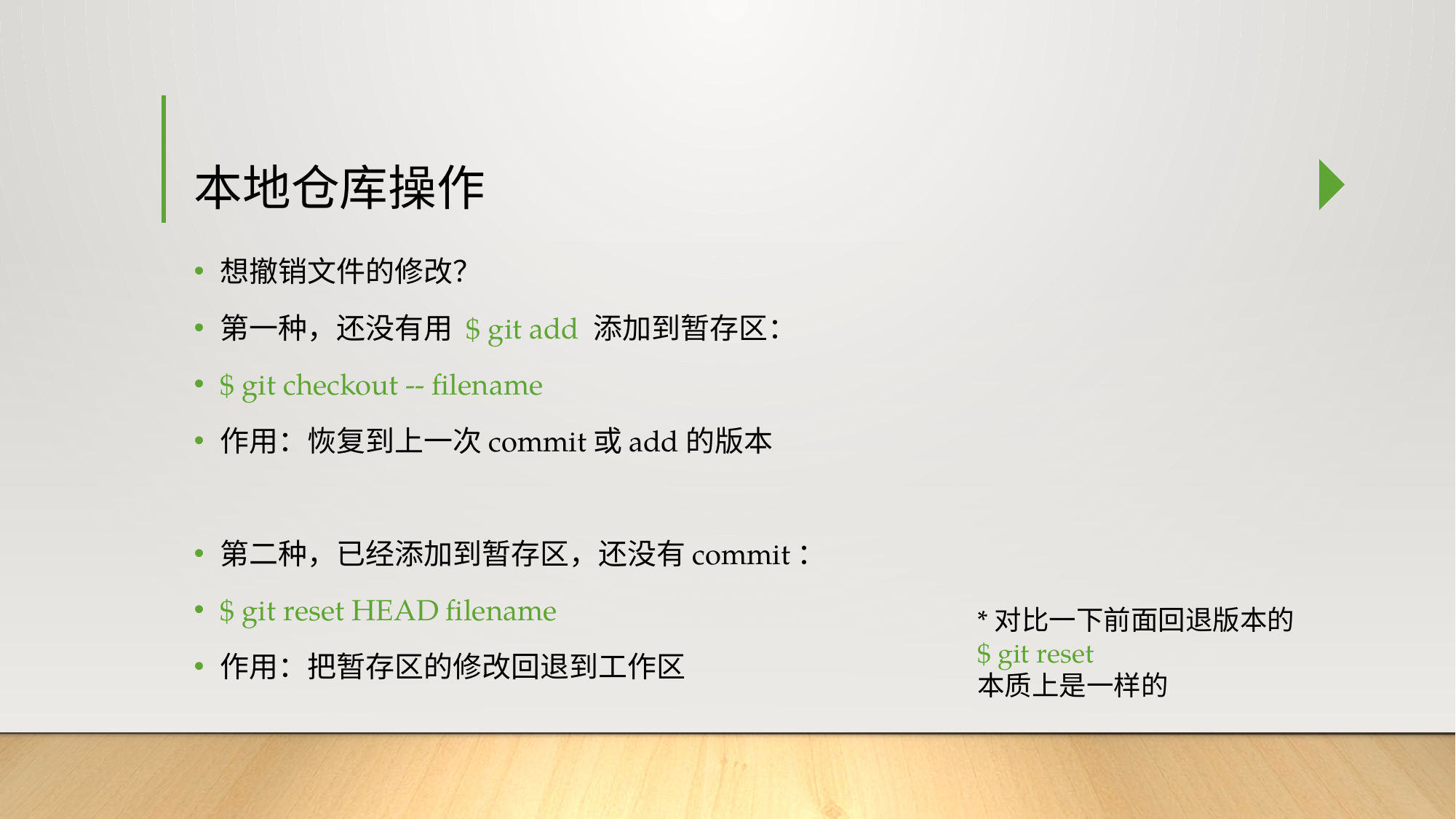

# 本地仓库操作

想撤销文件的修改？
第一种，还没有用 $ git add 添加到暂存区：
$ git checkout -- filename
作用：恢复到上一次commit或add的版本

第二种，已经添加到暂存区，还没有commit：
$ git reset HEAD filename
作用：把暂存区的修改回退到工作区
*对比一下前面回退版本的 $ git reset
本质上是一样的